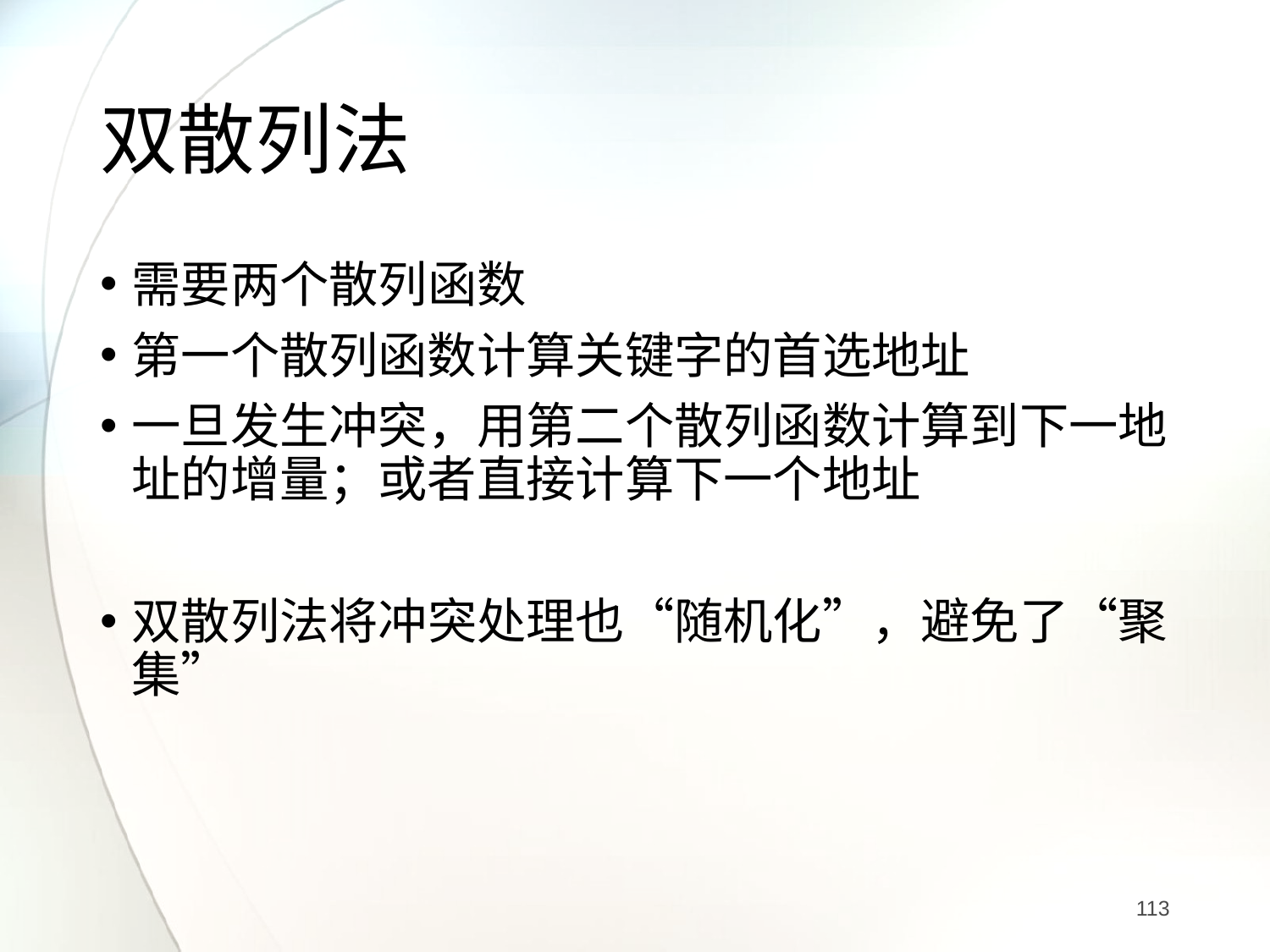

# 双散列法
需要两个散列函数
第一个散列函数计算关键字的首选地址
一旦发生冲突，用第二个散列函数计算到下一地址的增量；或者直接计算下一个地址

双散列法将冲突处理也“随机化”，避免了“聚集”
113